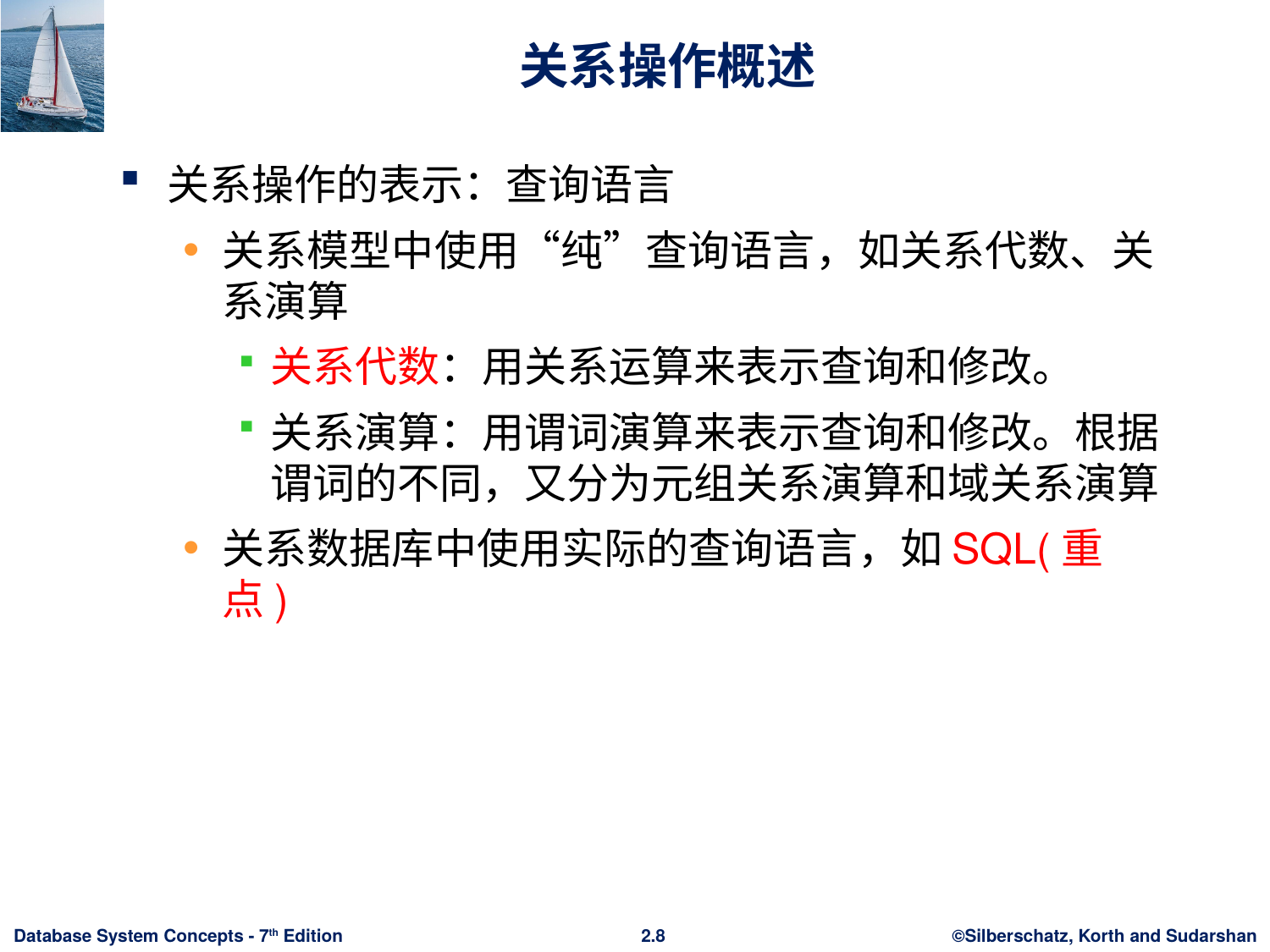

# 关系操作概述
关系操作的表示：查询语言
关系模型中使用“纯”查询语言，如关系代数、关系演算
关系代数：用关系运算来表示查询和修改。
关系演算：用谓词演算来表示查询和修改。根据谓词的不同，又分为元组关系演算和域关系演算
关系数据库中使用实际的查询语言，如SQL(重点)